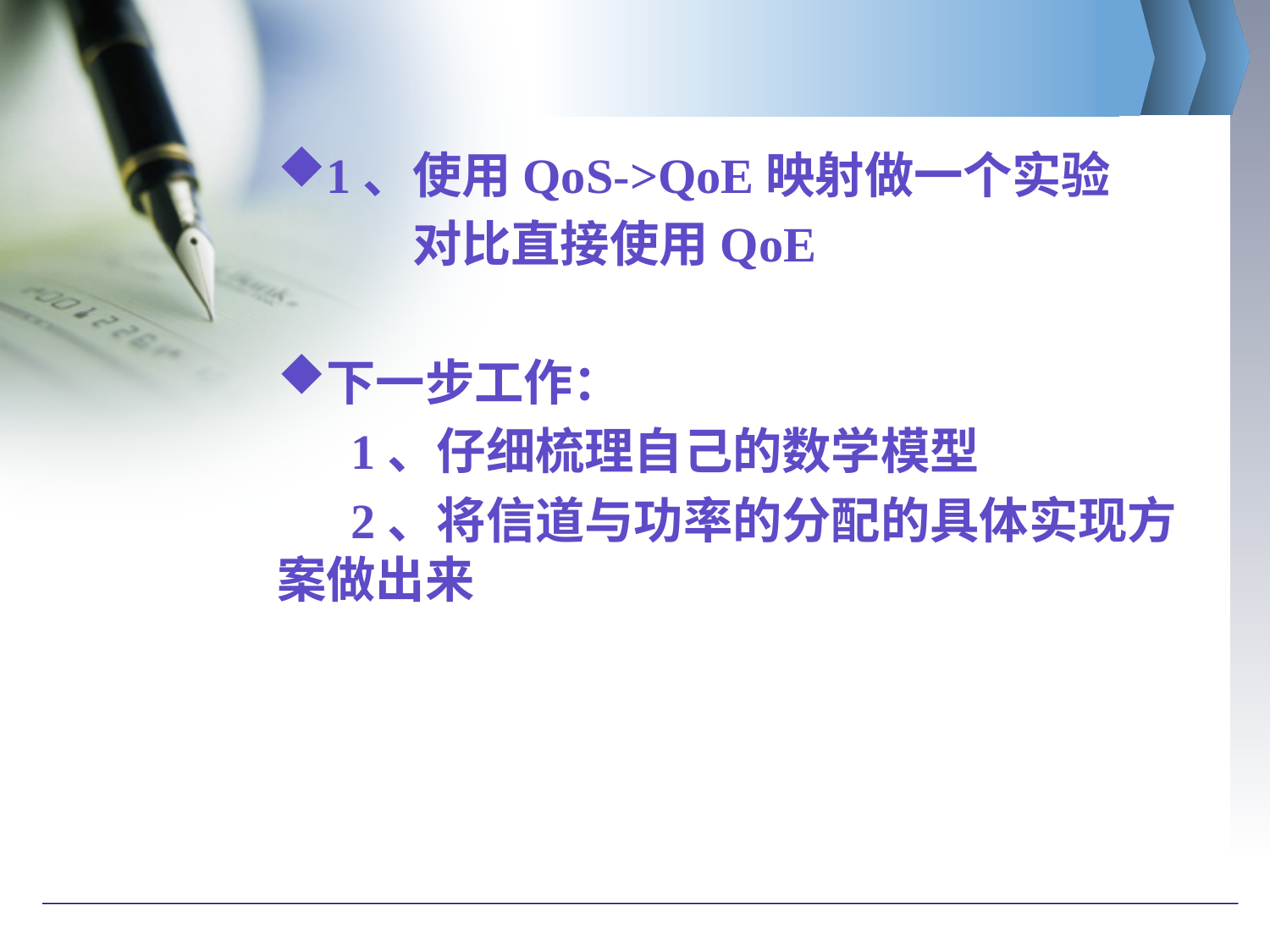

#
1、使用QoS->QoE映射做一个实验
           对比直接使用QoE

下一步工作：
      1、仔细梳理自己的数学模型
      2、将信道与功率的分配的具体实现方案做出来